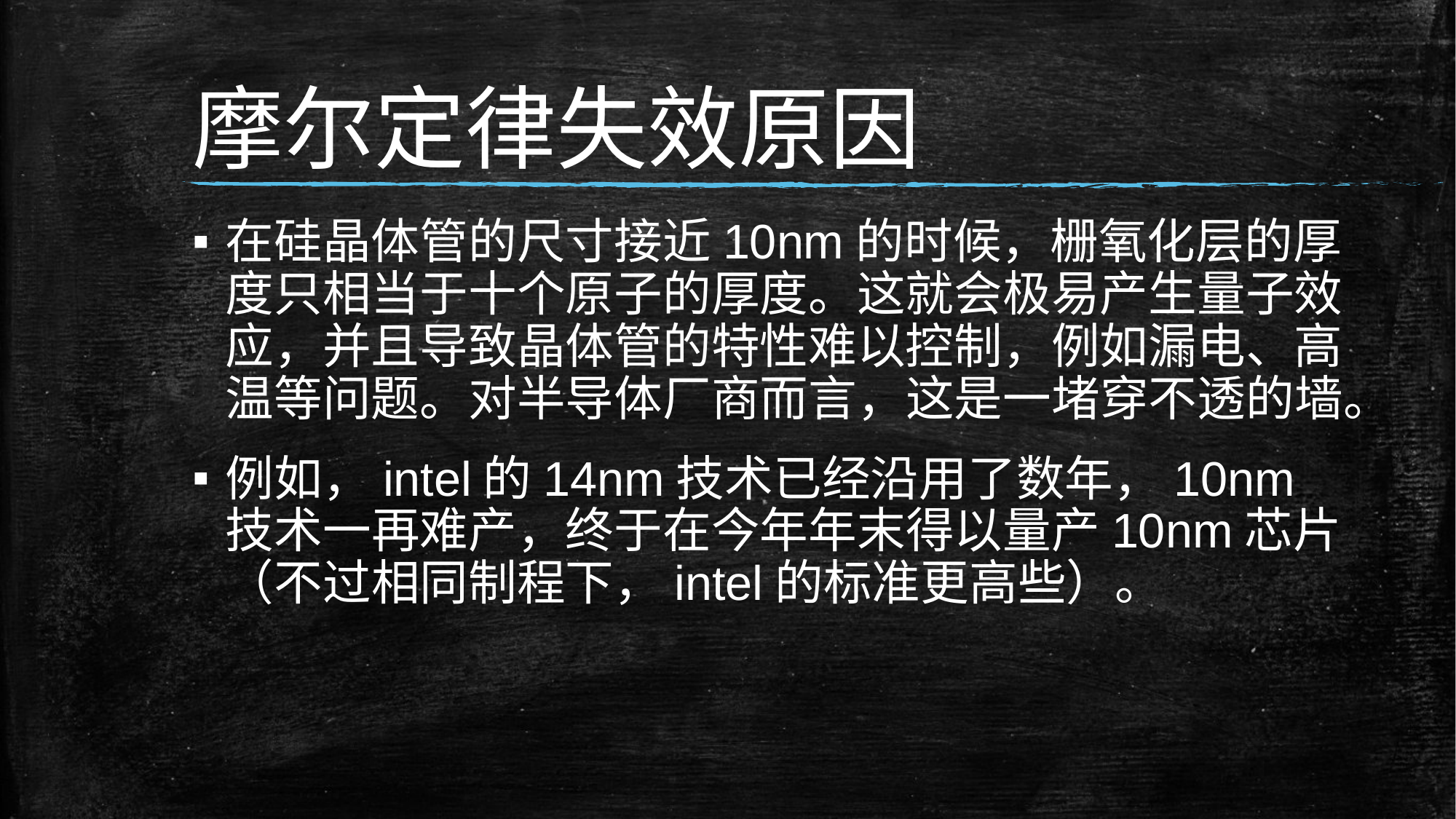

# 摩尔定律失效原因
在硅晶体管的尺寸接近10nm的时候，栅氧化层的厚度只相当于十个原子的厚度。这就会极易产生量子效应，并且导致晶体管的特性难以控制，例如漏电、高温等问题。对半导体厂商而言，这是一堵穿不透的墙。
例如，intel的14nm技术已经沿用了数年，10nm技术一再难产，终于在今年年末得以量产10nm芯片（不过相同制程下，intel的标准更高些）。